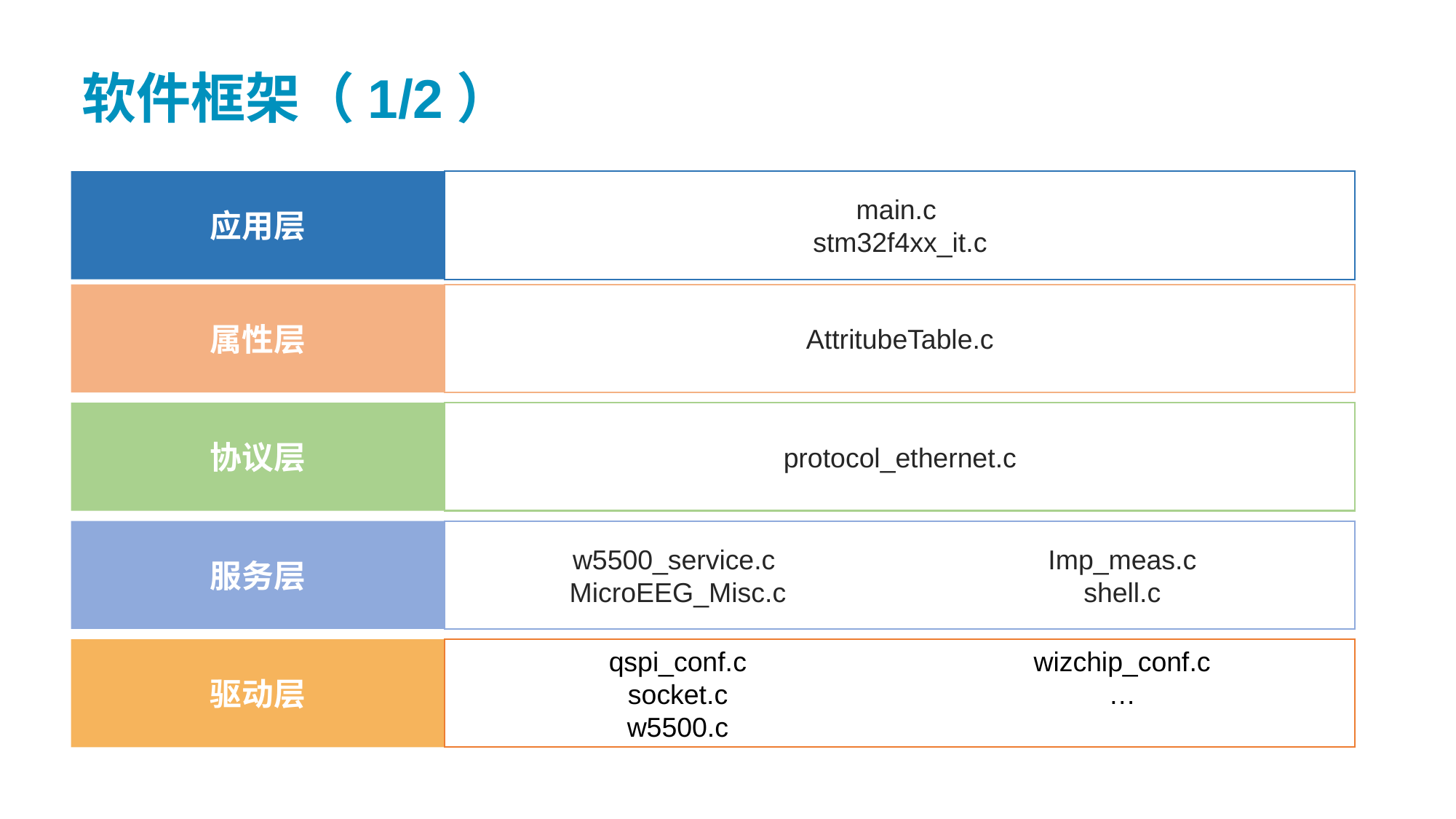

# 软件框架（1/2）
应用层
main.c
stm32f4xx_it.c
属性层
AttritubeTable.c
协议层
protocol_ethernet.c
w5500_service.c
MicroEEG_Misc.c
Imp_meas.c
shell.c
服务层
qspi_conf.c
socket.c
w5500.c
wizchip_conf.c
…
驱动层